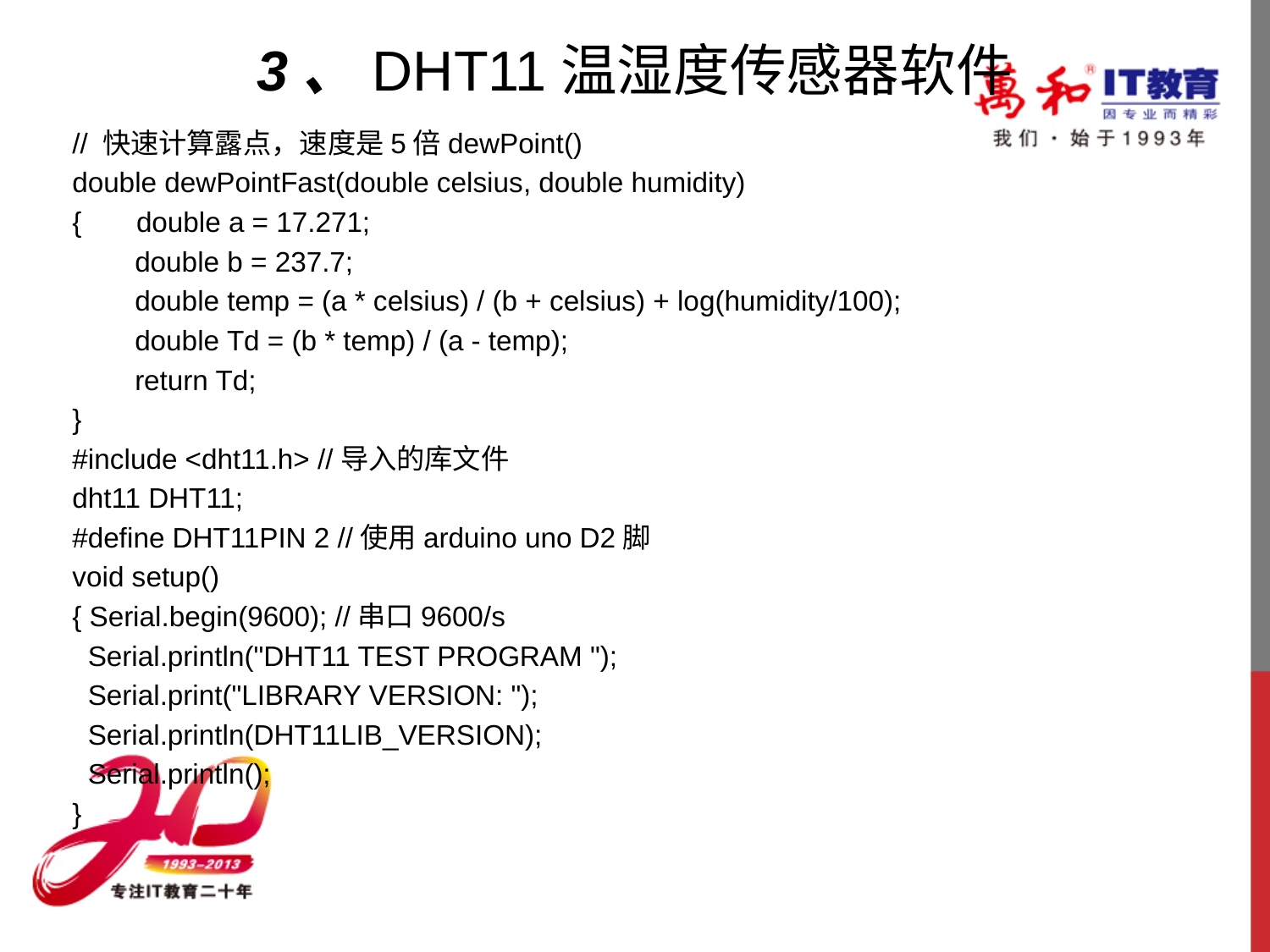

# 3、DHT11温湿度传感器软件
// 快速计算露点，速度是5倍dewPoint()
double dewPointFast(double celsius, double humidity)
{       double a = 17.271;
        double b = 237.7;
        double temp = (a * celsius) / (b + celsius) + log(humidity/100);
        double Td = (b * temp) / (a - temp);
        return Td;
}
#include <dht11.h> //导入的库文件
dht11 DHT11;
#define DHT11PIN 2 //使用arduino uno D2脚
void setup()
{ Serial.begin(9600); //串口9600/s
  Serial.println("DHT11 TEST PROGRAM ");
  Serial.print("LIBRARY VERSION: ");
  Serial.println(DHT11LIB_VERSION);
  Serial.println();
}